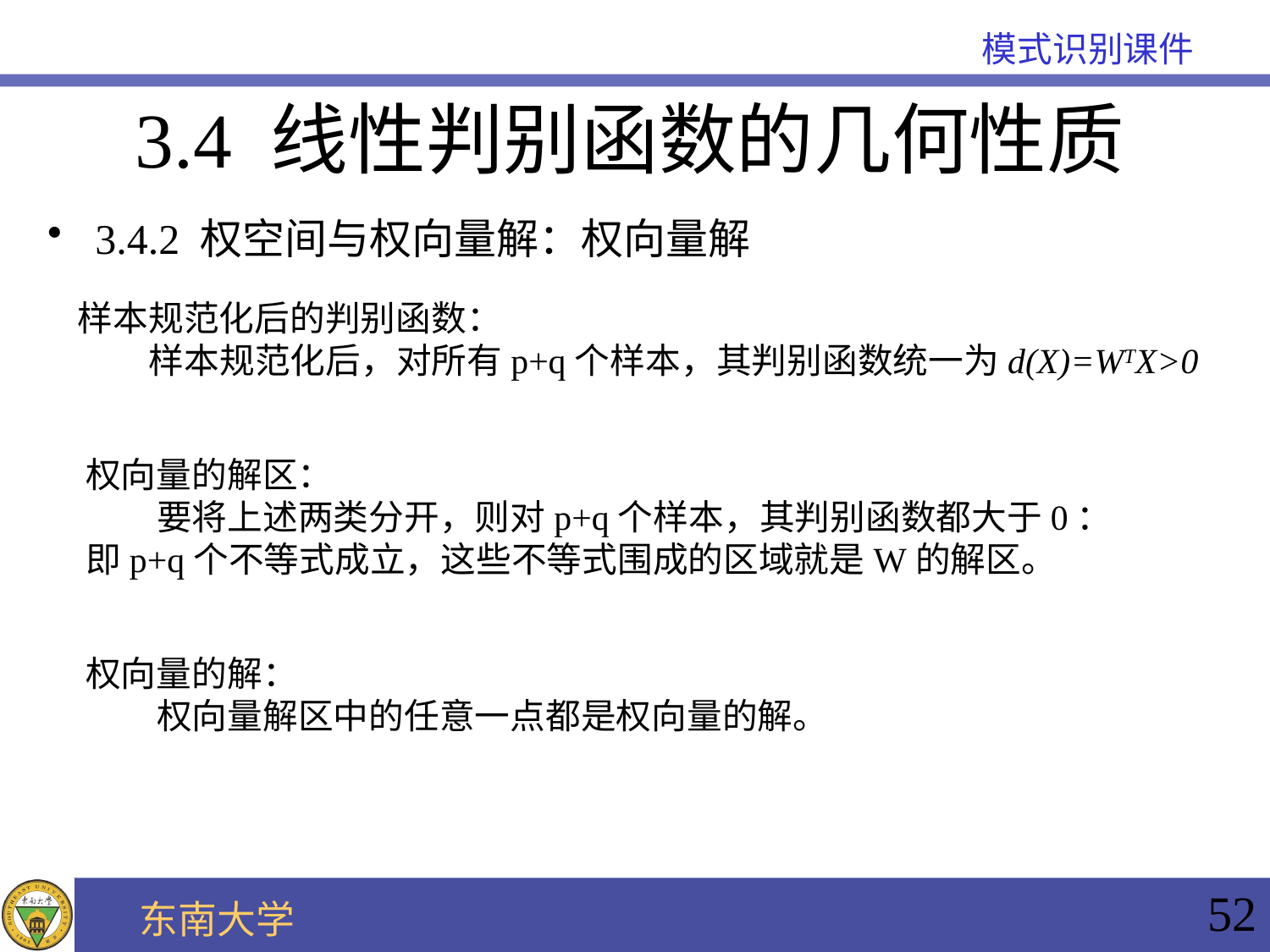

3.4 线性判别函数的几何性质
3.4.2 权空间与权向量解：权向量解
样本规范化后的判别函数：
        样本规范化后，对所有p+q个样本，其判别函数统一为d(X)=WTX>0
权向量的解区：
        要将上述两类分开，则对p+q个样本，其判别函数都大于0：即p+q个不等式成立，这些不等式围成的区域就是W的解区。
权向量的解：
        权向量解区中的任意一点都是权向量的解。
52